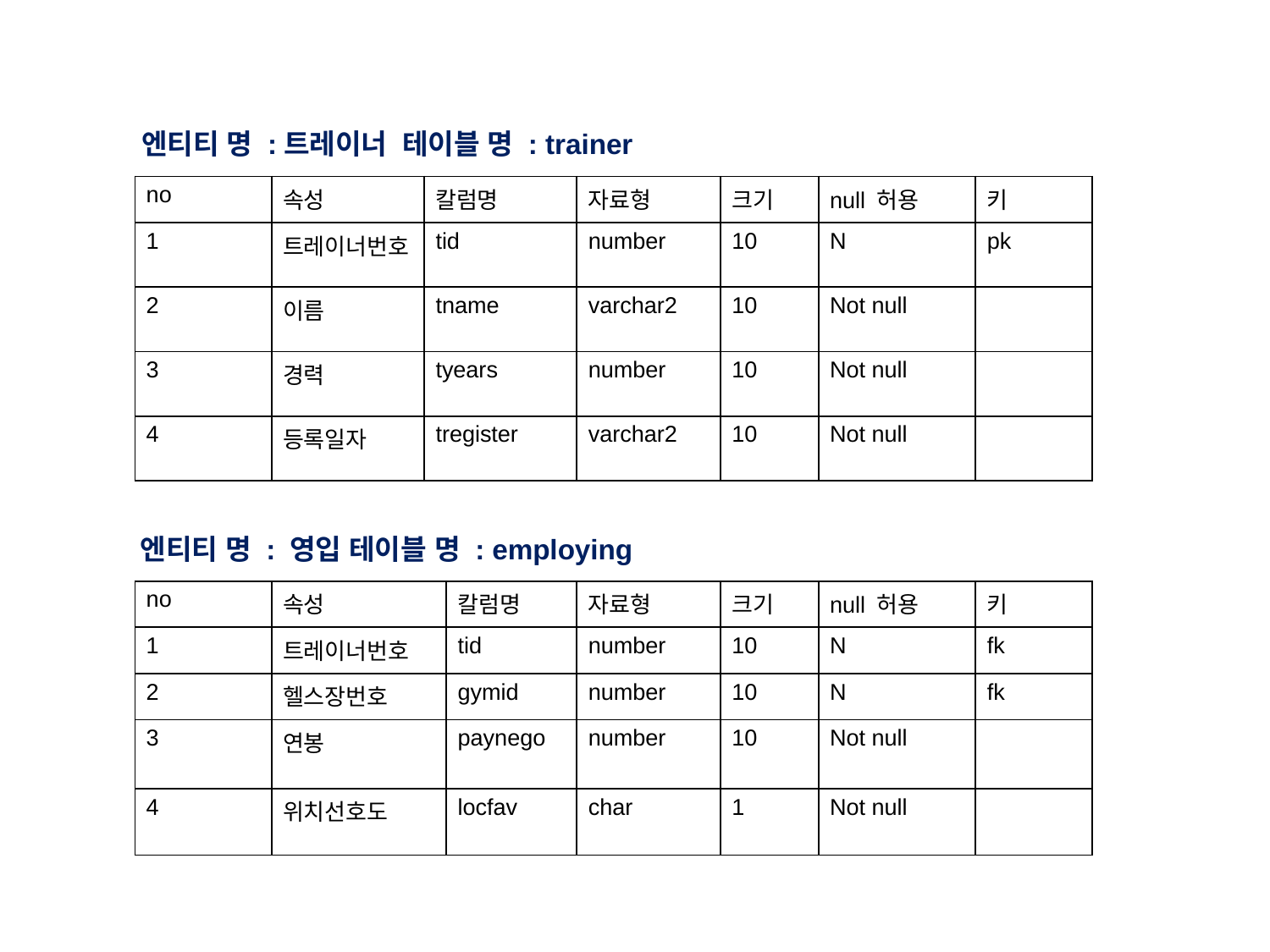

엔티티 명 :트레이너  테이블 명 : trainer
| no | 속성 | 칼럼명 | 자료형 | 크기 | null 허용 | 키 |
| --- | --- | --- | --- | --- | --- | --- |
| 1 | 트레이너번호 | tid | number | 10 | N | pk |
| 2 | 이름 | tname | varchar2 | 10 | Not null |  |
| 3 | 경력 | tyears | number | 10 | Not null |  |
| 4 | 등록일자 | tregister | varchar2 | 10 | Not null |  |
엔티티 명 : 영입 테이블 명 : employing
| no | 속성 | 칼럼명 | 자료형 | 크기 | null 허용 | 키 |
| --- | --- | --- | --- | --- | --- | --- |
| 1 | 트레이너번호 | tid | number | 10 | N | fk |
| 2 | 헬스장번호 | gymid | number | 10 | N | fk |
| 3 | 연봉 | paynego | number | 10 | Not null |  |
| 4 | 위치선호도 | locfav | char | 1 | Not null |  |